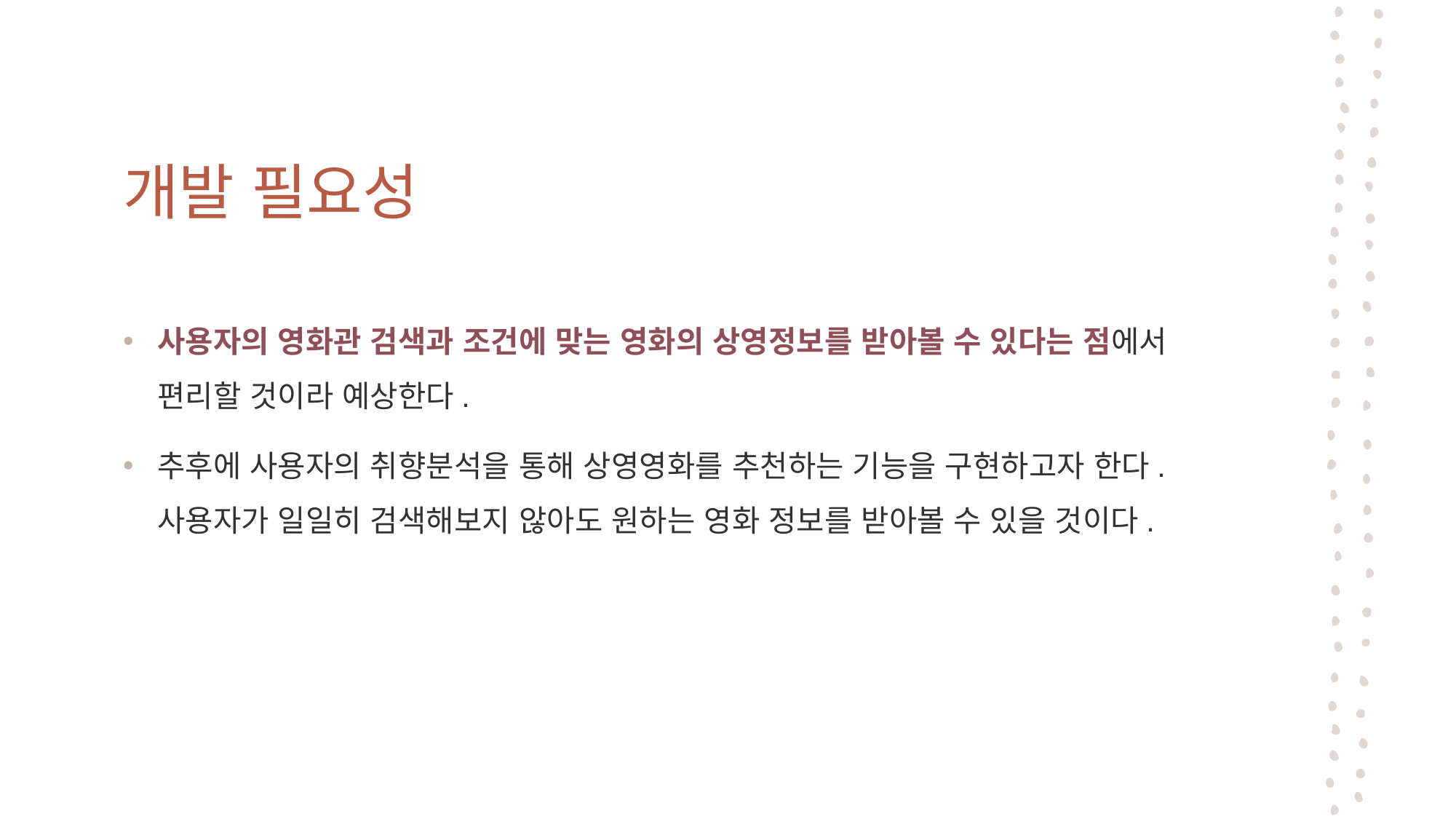

개발 필요성
사용자의 영화관 검색과 조건에 맞는 영화의 상영정보를 받아볼 수 있다는 점에서 편리할 것이라 예상한다.
추후에 사용자의 취향분석을 통해 상영영화를 추천하는 기능을 구현하고자 한다. 사용자가 일일히 검색해보지 않아도 원하는 영화 정보를 받아볼 수 있을 것이다.